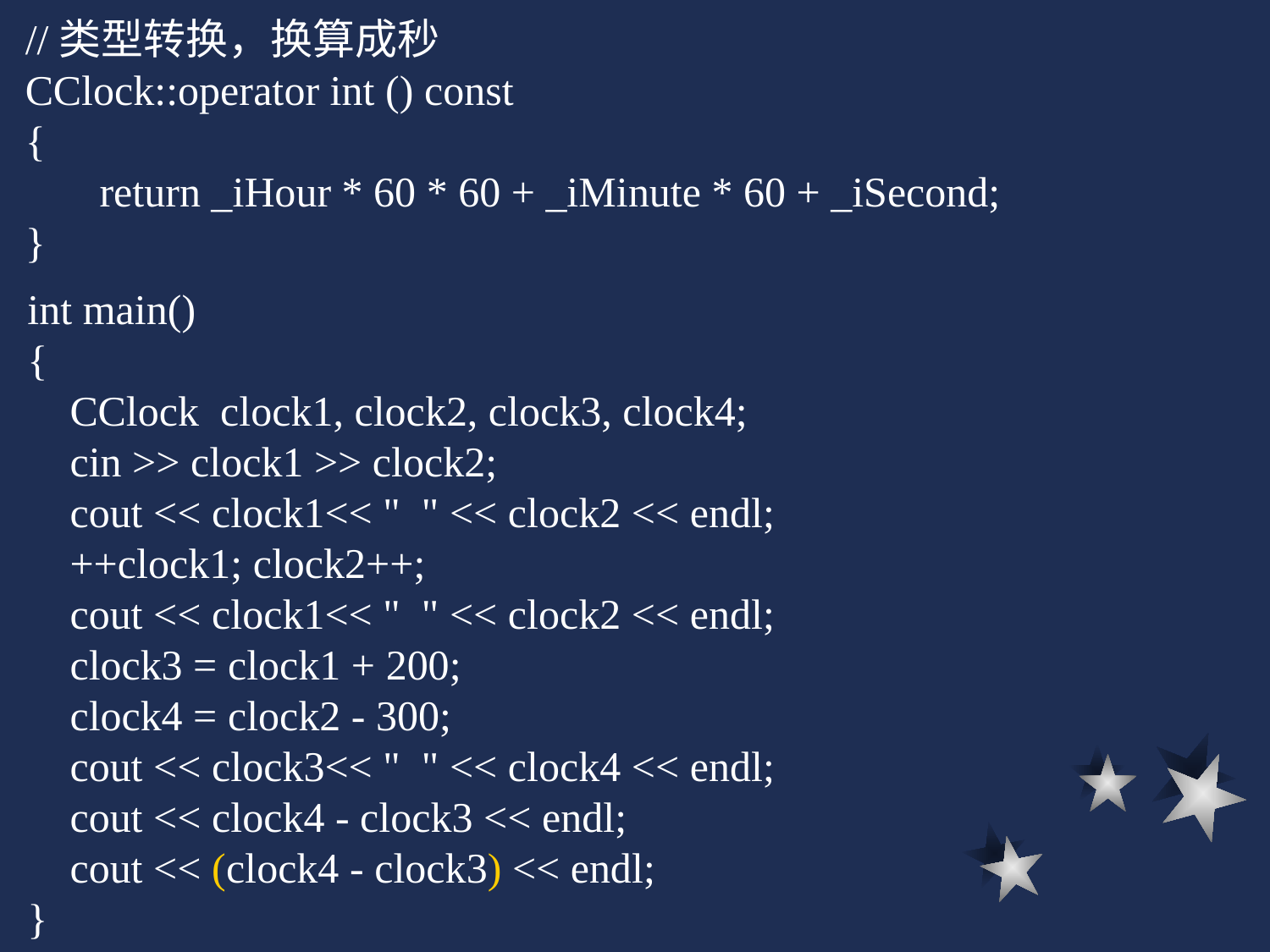

//类型转换，换算成秒
CClock::operator int () const
{
       return _iHour * 60 * 60 + _iMinute * 60 + _iSecond;
}
#
int main()
{
    CClock  clock1, clock2, clock3, clock4;
    cin >> clock1 >> clock2;
    cout << clock1<< "  " << clock2 << endl;
    ++clock1; clock2++;
    cout << clock1<< "  " << clock2 << endl;
    clock3 = clock1 + 200;
    clock4 = clock2 - 300;
    cout << clock3<< "  " << clock4 << endl;
    cout << clock4 - clock3 << endl;
    cout << (clock4 - clock3) << endl;
}